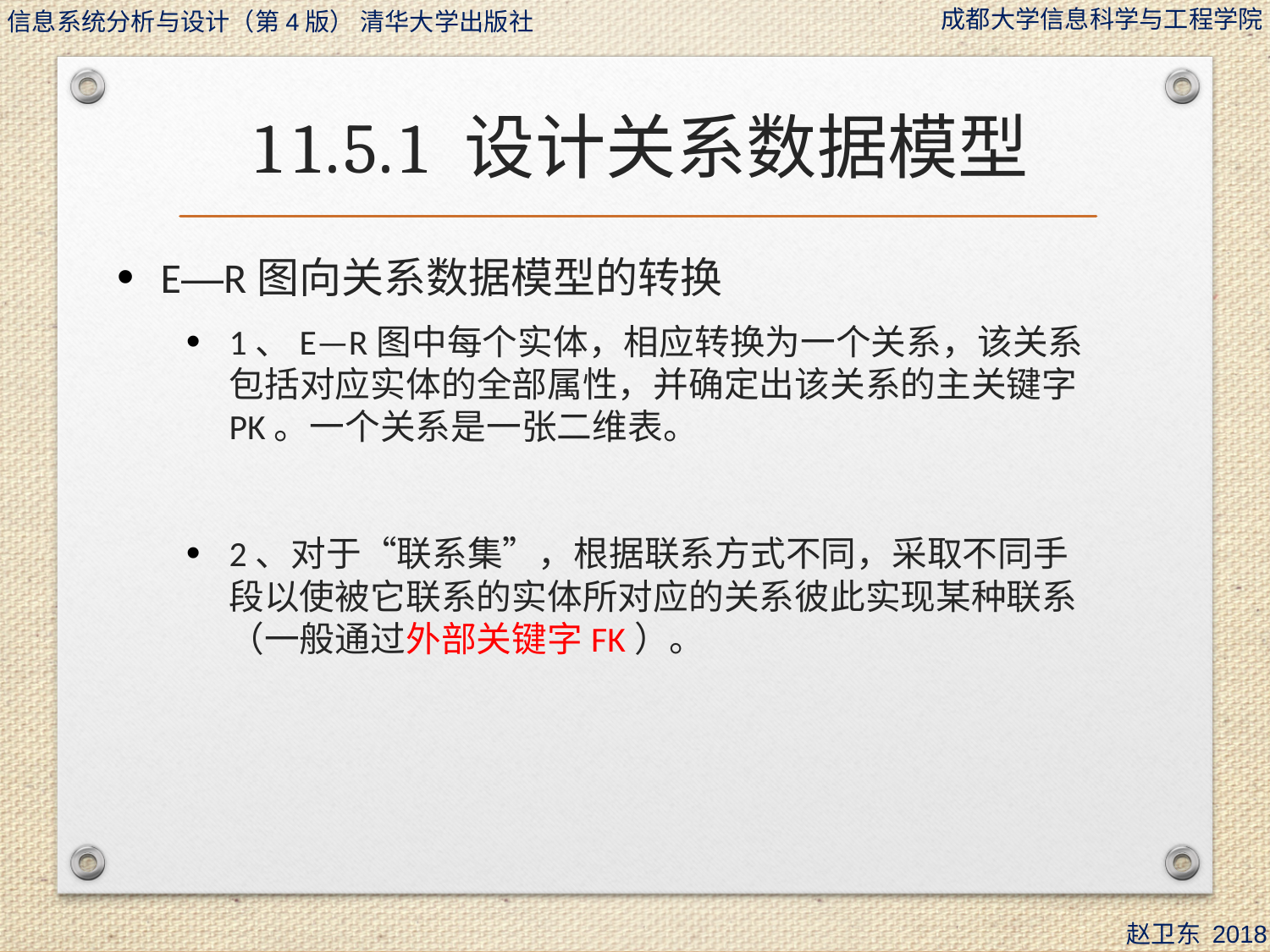

# 11.5.1 设计关系数据模型
E—R图向关系数据模型的转换
1、E—R图中每个实体，相应转换为一个关系，该关系包括对应实体的全部属性，并确定出该关系的主关键字PK。一个关系是一张二维表。

2、对于“联系集”，根据联系方式不同，采取不同手段以使被它联系的实体所对应的关系彼此实现某种联系（一般通过外部关键字FK）。